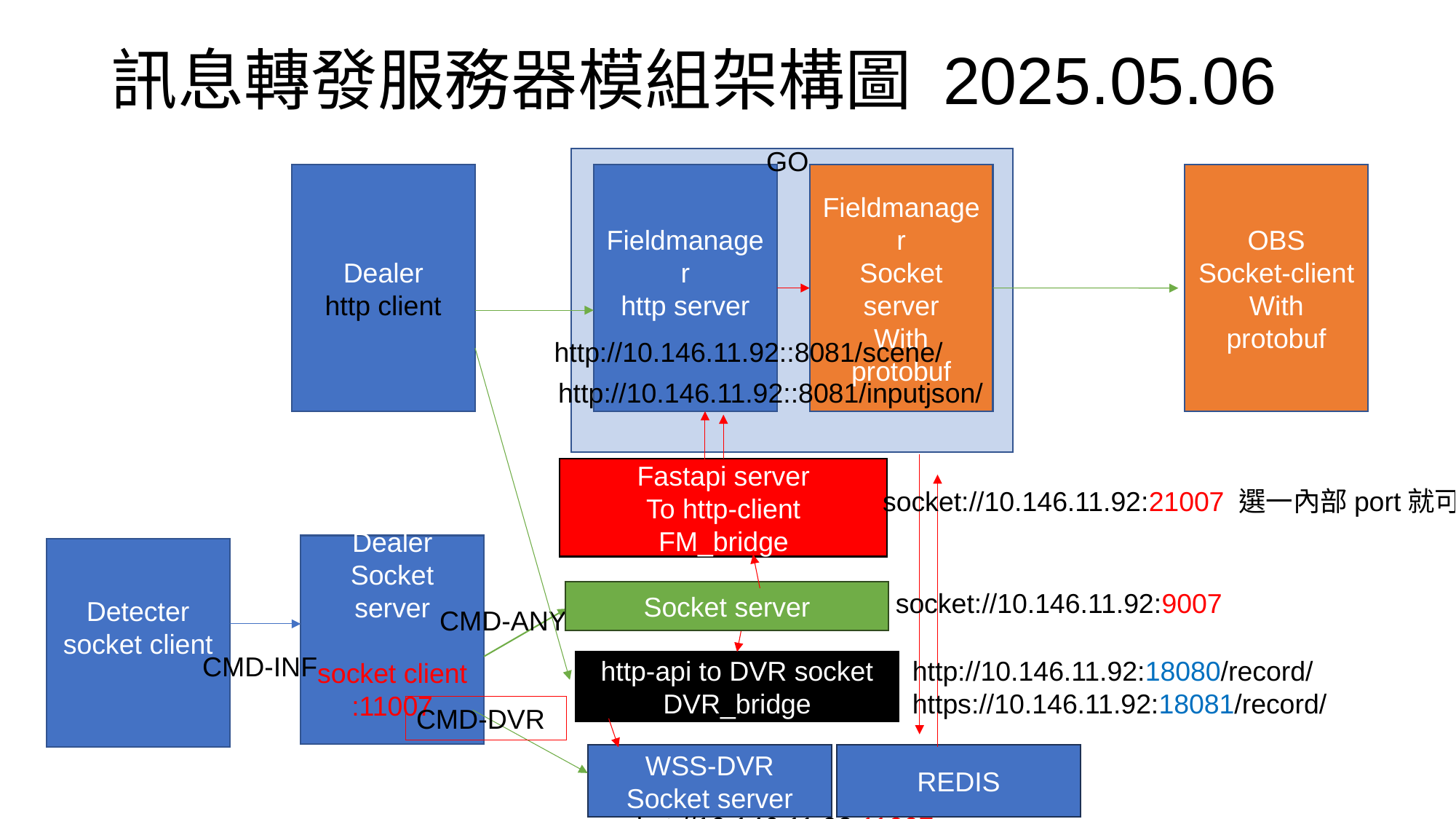

# 訊息轉發服務器模組架構圖 2025.05.06
GO

Dealer
http client
Fieldmanager
Socket server
With protobuf
Fieldmanager
http server

OBS
Socket-client
With protobuf

http://10.146.11.92::8081/scene/
http://10.146.11.92::8081/inputjson/

Fastapi server
To http-client
FM_bridge

socket://10.146.11.92:21007 選一內部port就可以
Dealer
Socket server

socket client
:11007

Detecter
socket client

socket://10.146.11.92:9007
Socket server
CMD-ANY
CMD-INF
http://10.146.11.92:18080/record/
https://10.146.11.92:18081/record/

http-api to DVR socket
DVR_bridge

CMD-DVR
WSS-DVR
Socket server
REDIS
socket://10.146.11.92:11007